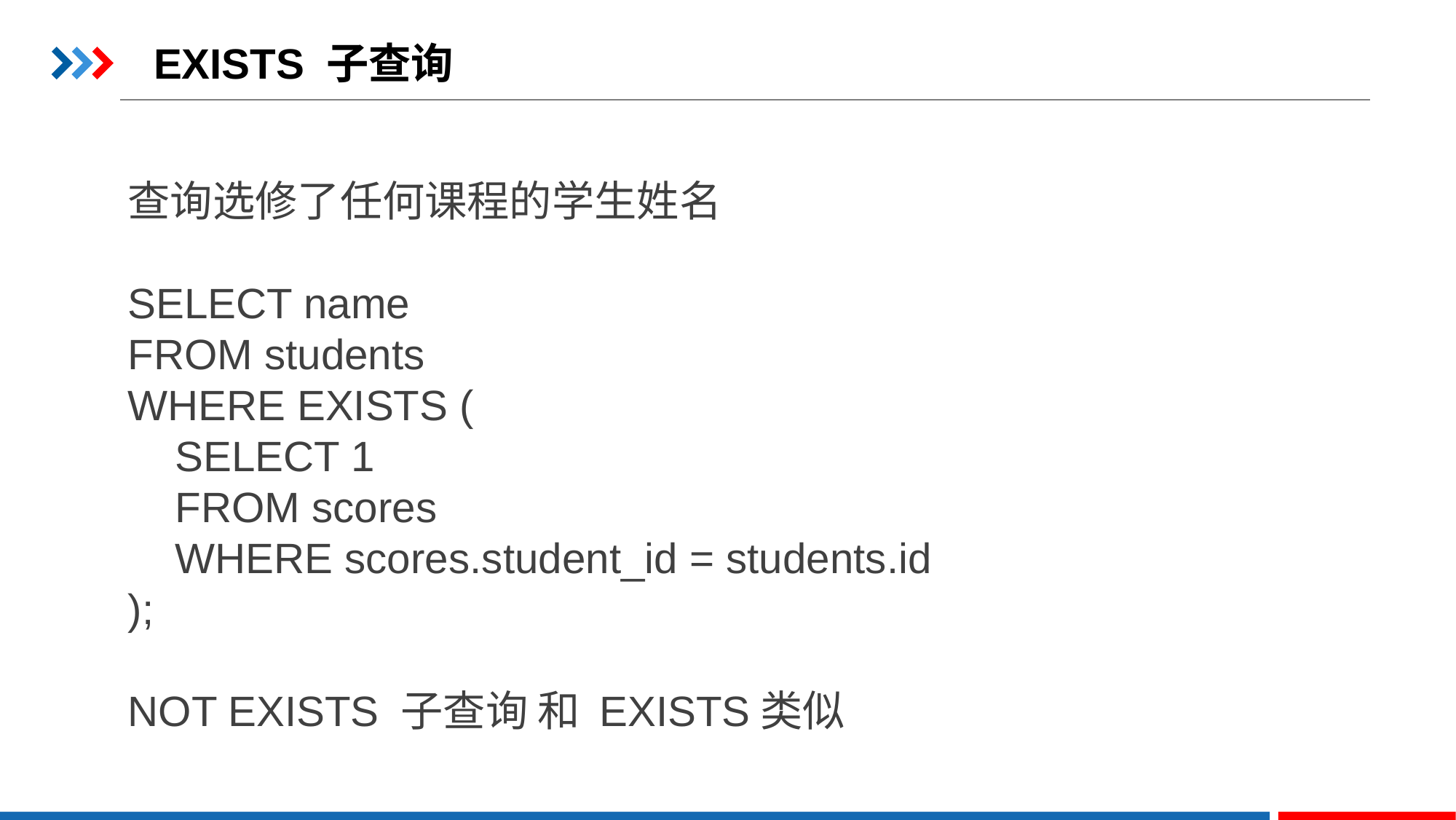

EXISTS 子查询
查询选修了任何课程的学生姓名

SELECT name
FROM students
WHERE EXISTS (
    SELECT 1
    FROM scores
    WHERE scores.student_id = students.id
);

NOT EXISTS 子查询 和 EXISTS类似